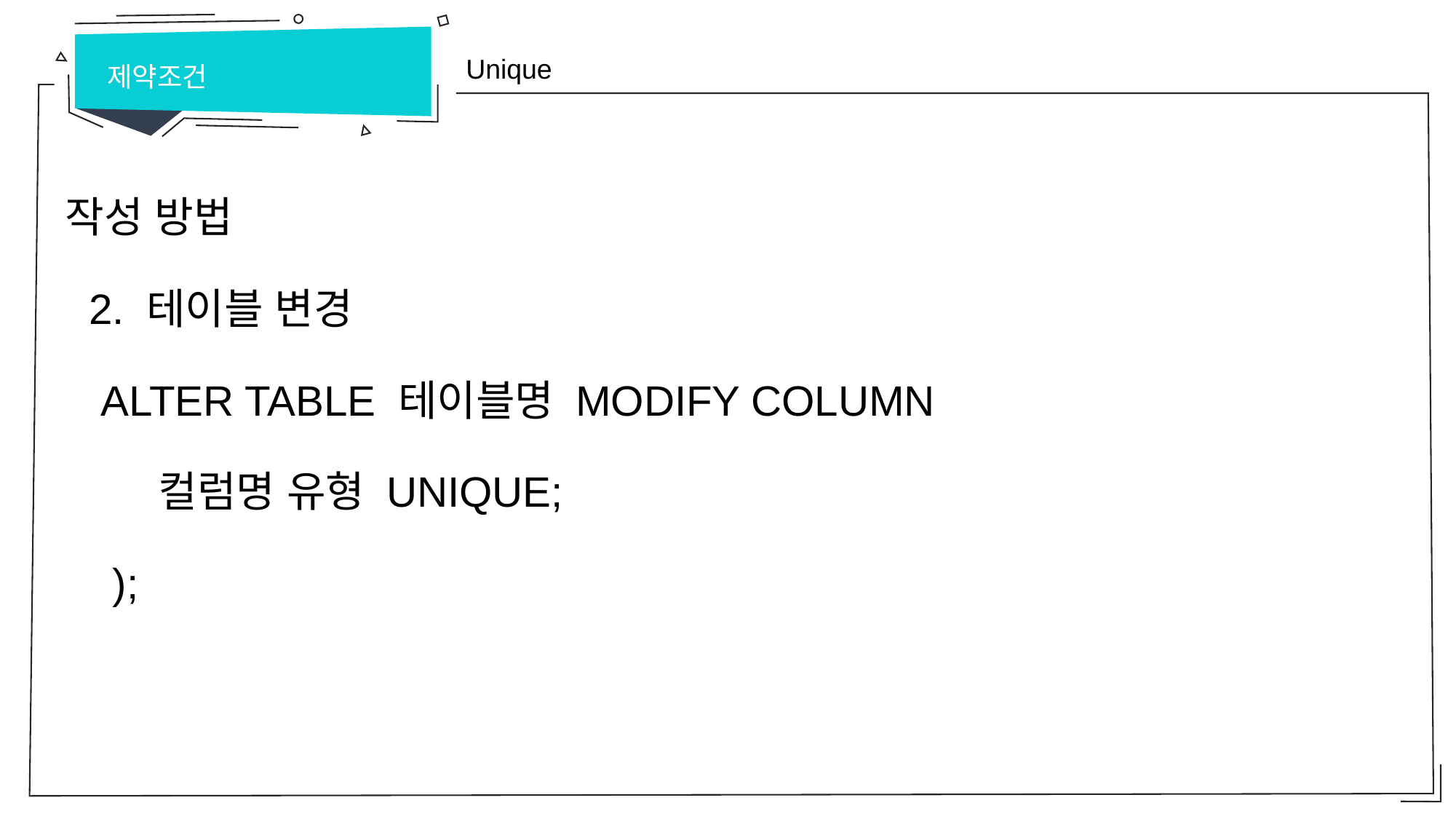

제약조건
Unique
작성 방법
  2. 테이블 변경
   ALTER TABLE 테이블명 MODIFY COLUMN
       컬럼명 유형 UNIQUE;
    );